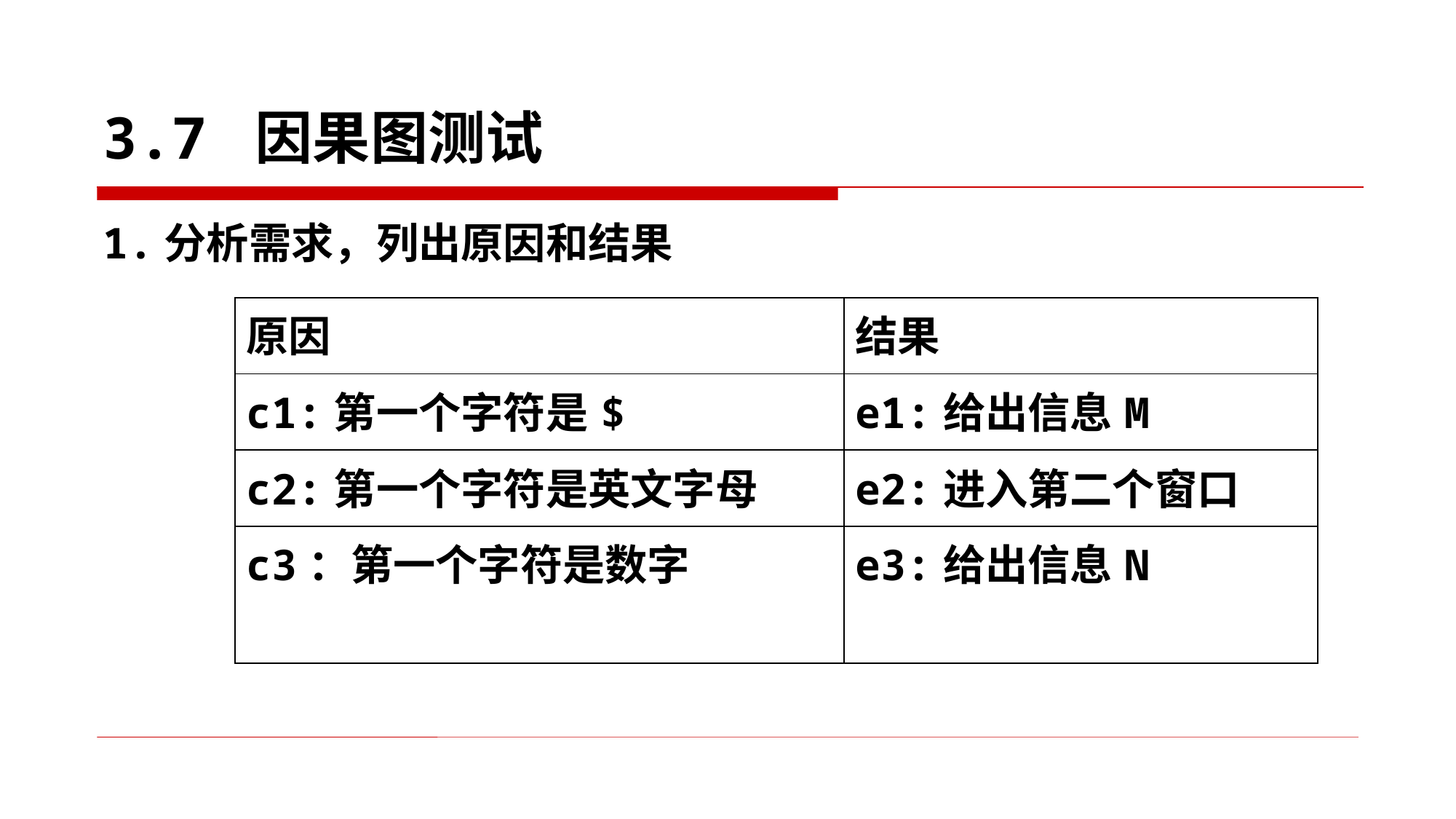

3.7 因果图测试
1.分析需求，列出原因和结果

| 原因 | 结果 |
| --- | --- |
| c1:第一个字符是$ | e1:给出信息M |
| c2:第一个字符是英文字母 | e2:进入第二个窗口 |
| c3：第一个字符是数字 | e3:给出信息N |